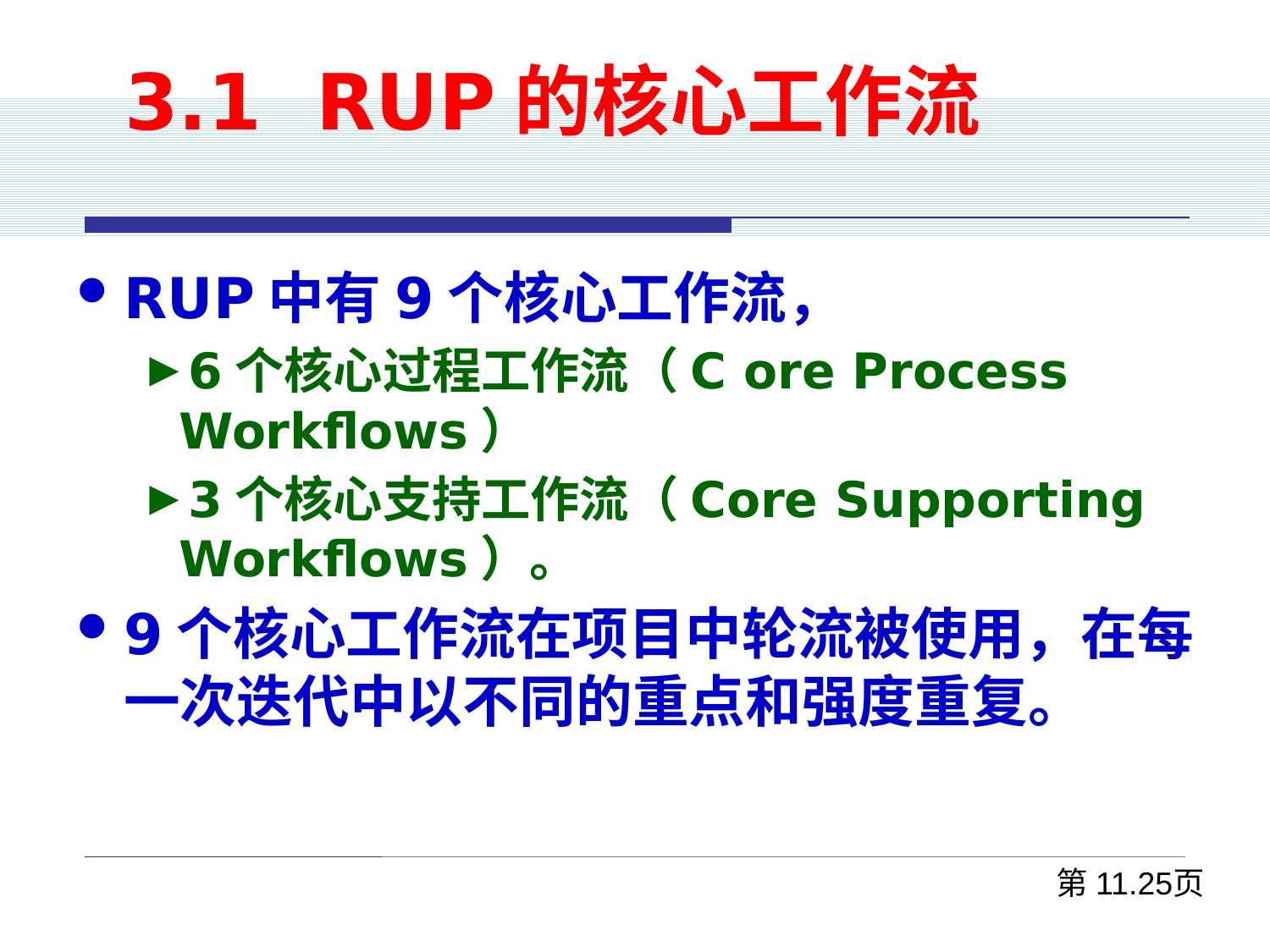

3.1  RUP的核心工作流
RUP中有9个核心工作流，
6个核心过程工作流（C ore Process Workflows）
3个核心支持工作流（Core Supporting Workflows）。
9个核心工作流在项目中轮流被使用，在每一次迭代中以不同的重点和强度重复。
第11.25页